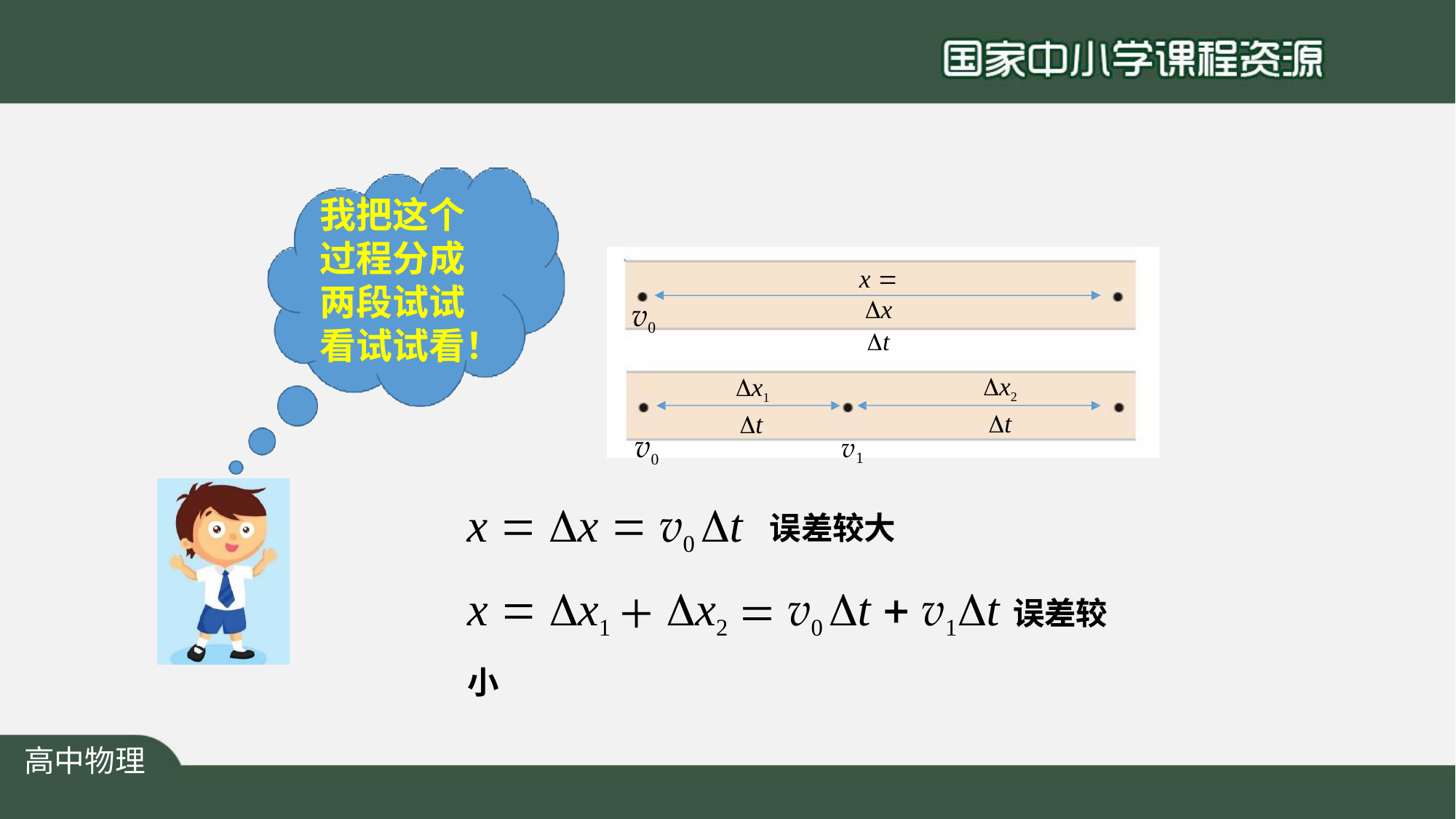

# 我把这个 过程分成 两段试试 看试试看！

x = Δx
Δt

v0
Δx2
Δt
Δx1
Δt

v0	v1
x = Δx = v0 Δt 误差较大
x = Δx1 + Δx2  = v0 Δt + v1Δt	误差较小

高中物理